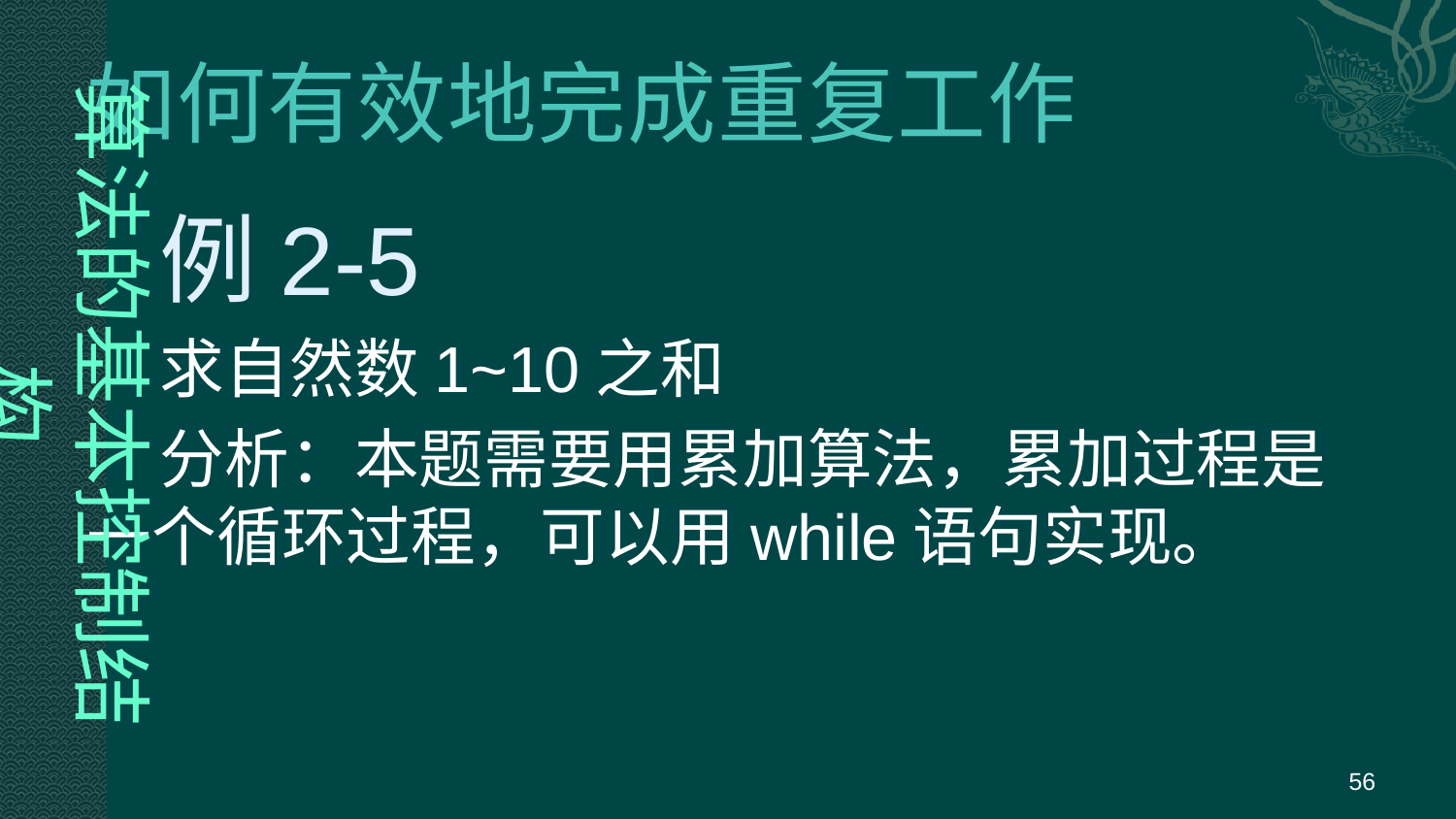

# 如何有效地完成重复工作
算法的基本控制结构
例2-5
求自然数1~10之和
分析：本题需要用累加算法，累加过程是一个循环过程，可以用while语句实现。
56